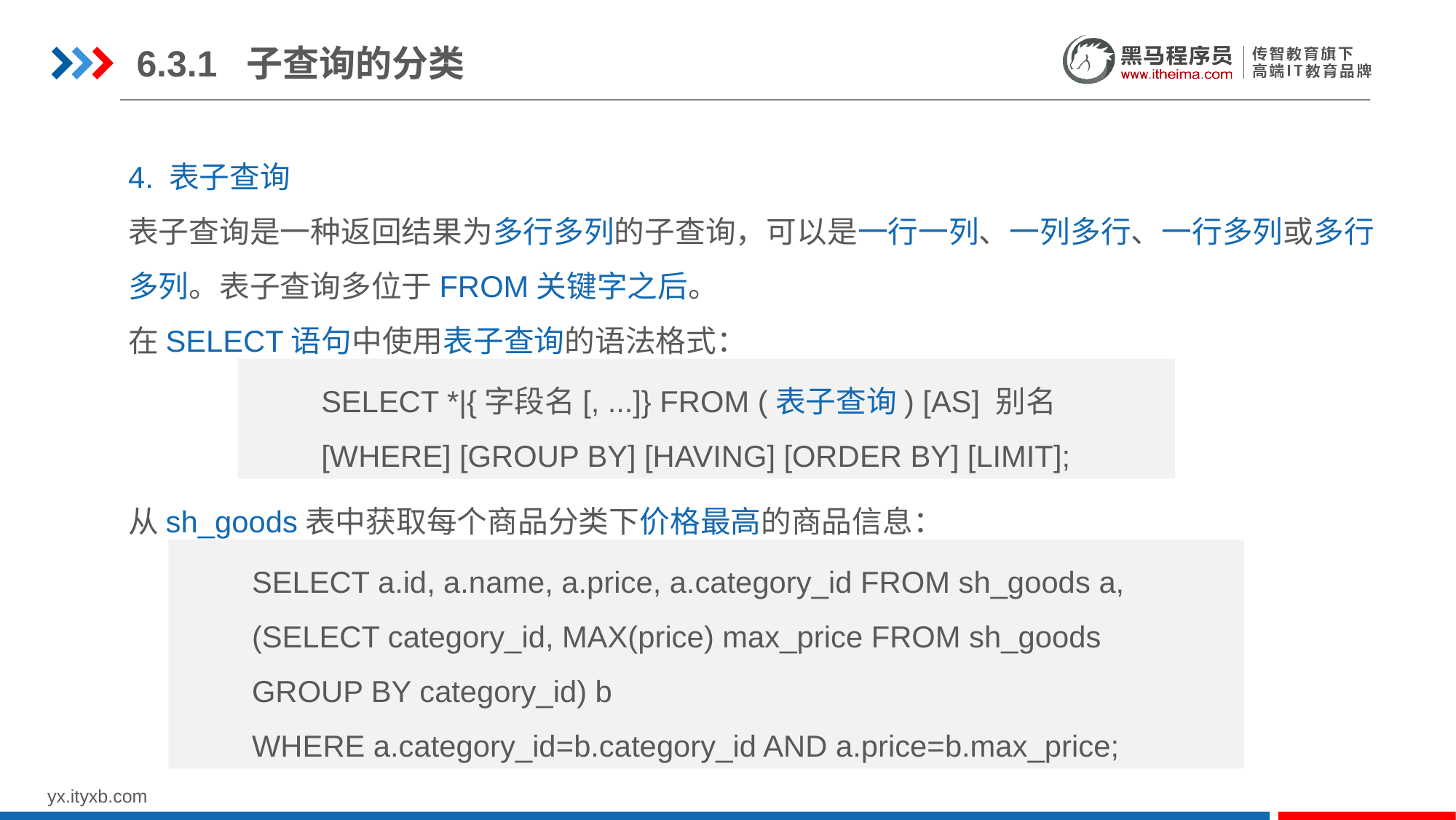

6.3.1  子查询的分类
4. 表子查询
表子查询是一种返回结果为多行多列的子查询，可以是一行一列、一列多行、一行多列或多行多列。表子查询多位于FROM关键字之后。
在SELECT语句中使用表子查询的语法格式：
SELECT *|{字段名[, ...]} FROM (表子查询) [AS] 别名
[WHERE] [GROUP BY] [HAVING] [ORDER BY] [LIMIT];
从sh_goods表中获取每个商品分类下价格最高的商品信息：
SELECT a.id, a.name, a.price, a.category_id FROM sh_goods a,
(SELECT category_id, MAX(price) max_price FROM sh_goods
GROUP BY category_id) b
WHERE a.category_id=b.category_id AND a.price=b.max_price;